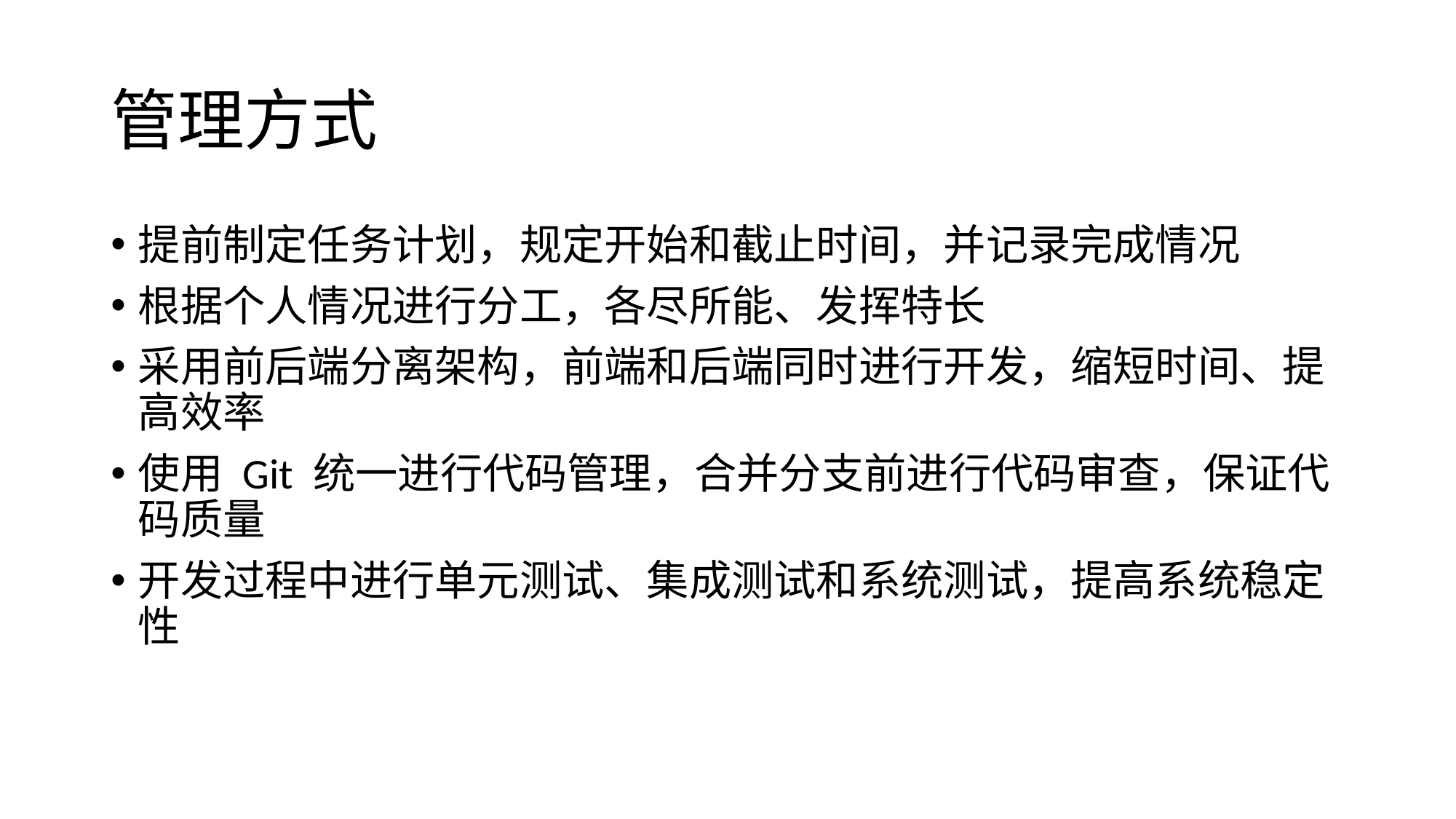

# 管理方式
提前制定任务计划，规定开始和截止时间，并记录完成情况
根据个人情况进行分工，各尽所能、发挥特长
采用前后端分离架构，前端和后端同时进行开发，缩短时间、提高效率
使用 Git 统一进行代码管理，合并分支前进行代码审查，保证代码质量
开发过程中进行单元测试、集成测试和系统测试，提高系统稳定性